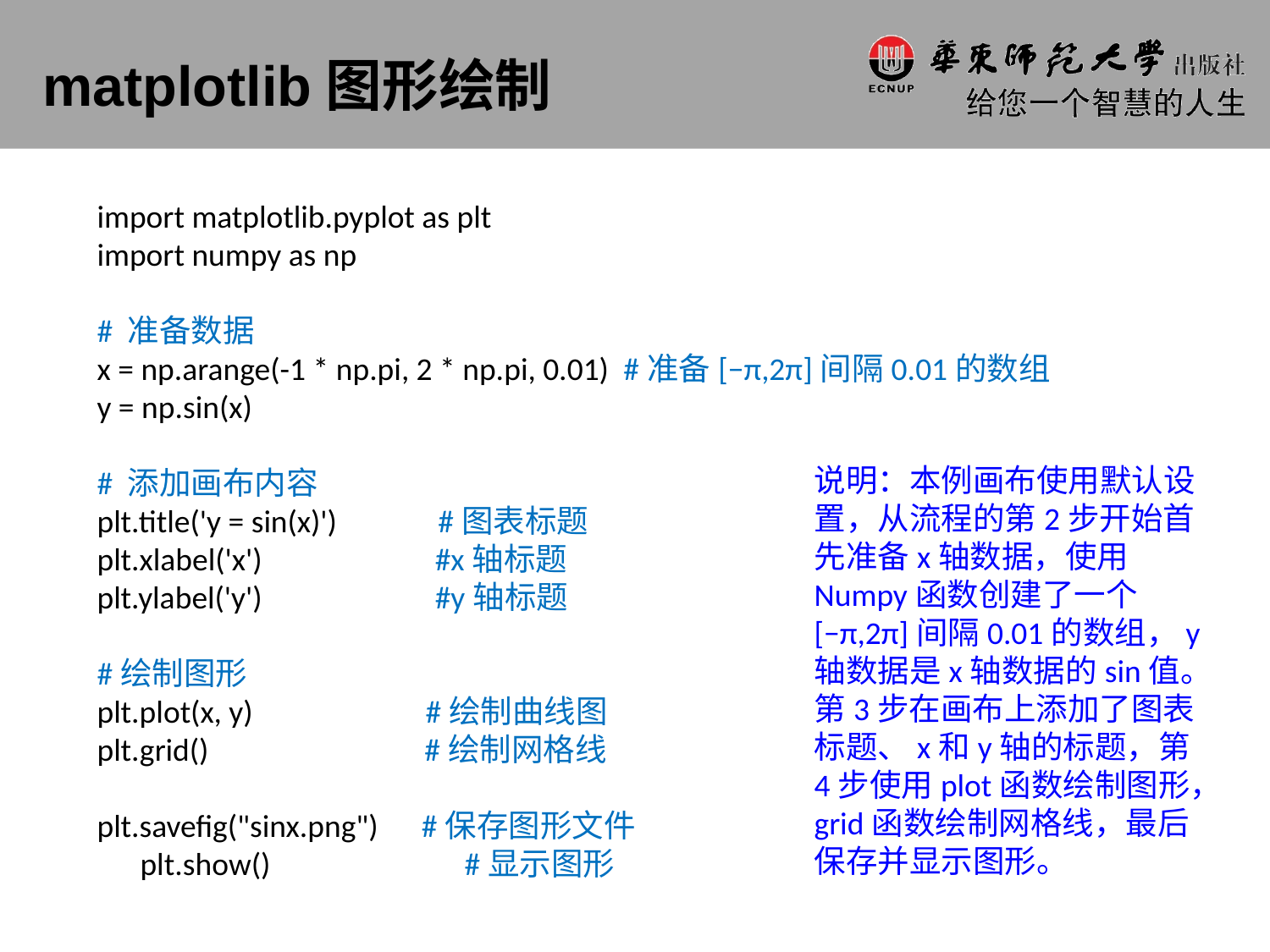

# matplotlib图形绘制
import matplotlib.pyplot as plt
import numpy as np

# 准备数据
x = np.arange(-1 * np.pi, 2 * np.pi, 0.01)  #准备[−π,2π]间隔0.01的数组
y = np.sin(x)

# 添加画布内容
plt.title('y = sin(x)')              #图表标题
plt.xlabel('x')                        #x轴标题
plt.ylabel('y')                        #y轴标题

#绘制图形
plt.plot(x, y)                        #绘制曲线图
plt.grid()                              #绘制网格线

plt.savefig("sinx.png")      #保存图形文件
      plt.show()                           #显示图形
说明：本例画布使用默认设置，从流程的第2步开始首先准备x轴数据，使用Numpy函数创建了一个[−π,2π]间隔0.01的数组，y轴数据是x轴数据的sin值。第3步在画布上添加了图表标题、x和y轴的标题，第4步使用plot函数绘制图形，grid函数绘制网格线，最后保存并显示图形。